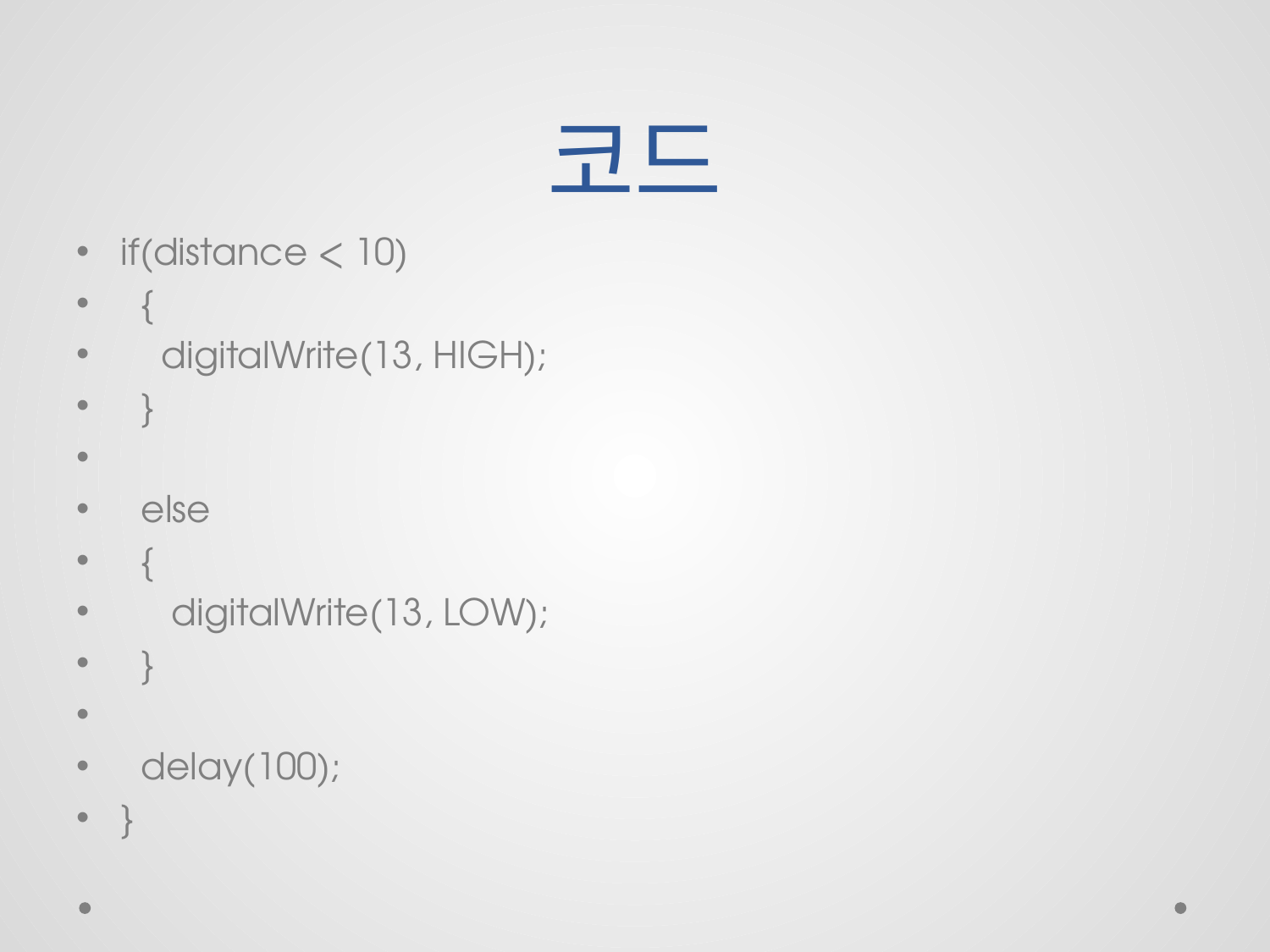

# 코드
if(distance < 10)
  {
    digitalWrite(13, HIGH);
  }

  else
  {
     digitalWrite(13, LOW);
  }

  delay(100);
}